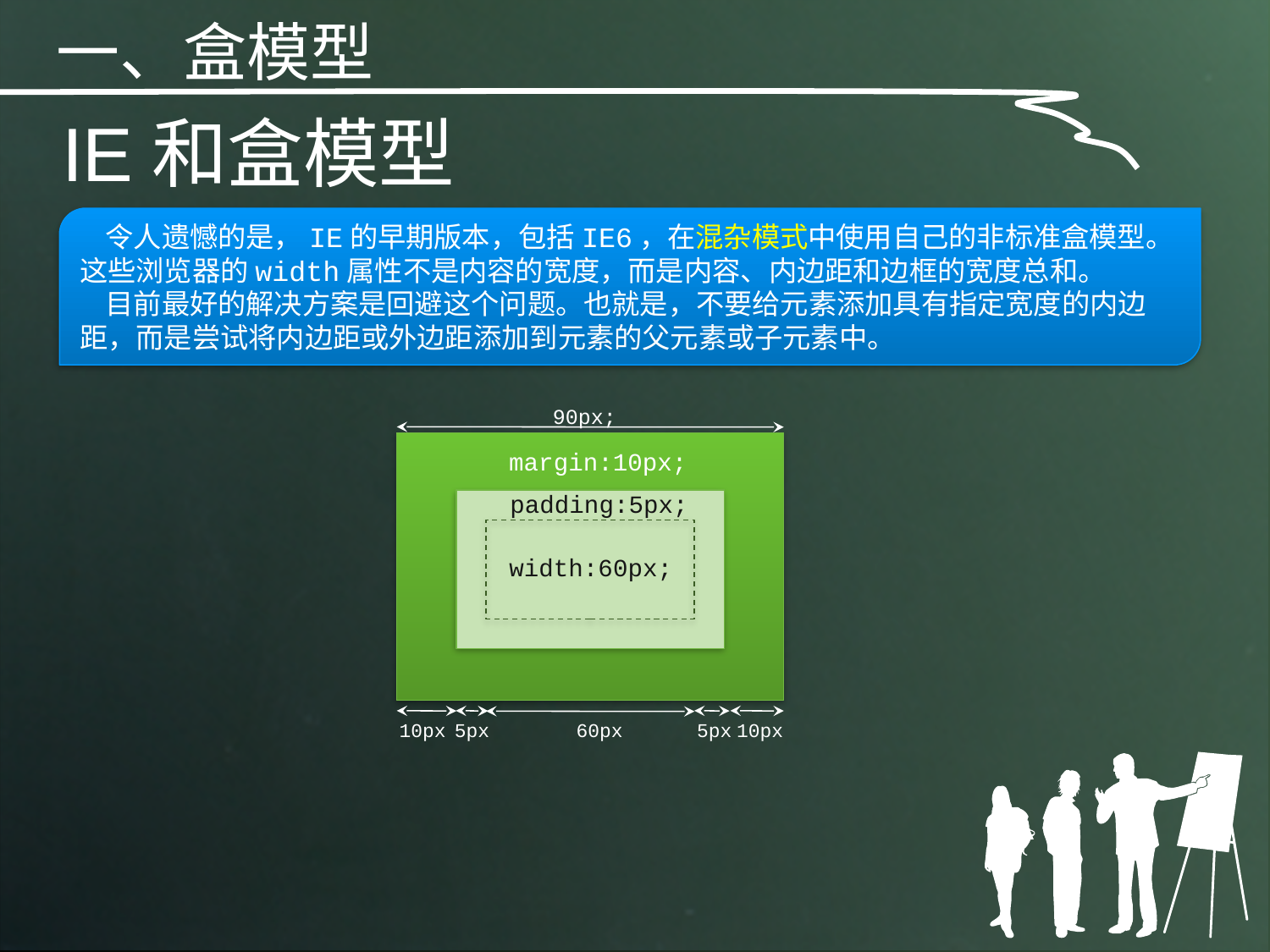

一、盒模型

IE和盒模型
   令人遗憾的是，IE的早期版本，包括IE6，在混杂模式中使用自己的非标准盒模型。这些浏览器的width属性不是内容的宽度，而是内容、内边距和边框的宽度总和。
   目前最好的解决方案是回避这个问题。也就是，不要给元素添加具有指定宽度的内边距，而是尝试将内边距或外边距添加到元素的父元素或子元素中。
90px;

margin:10px;
padding:5px;

width:60px;
10px
5px
60px
5px
10px